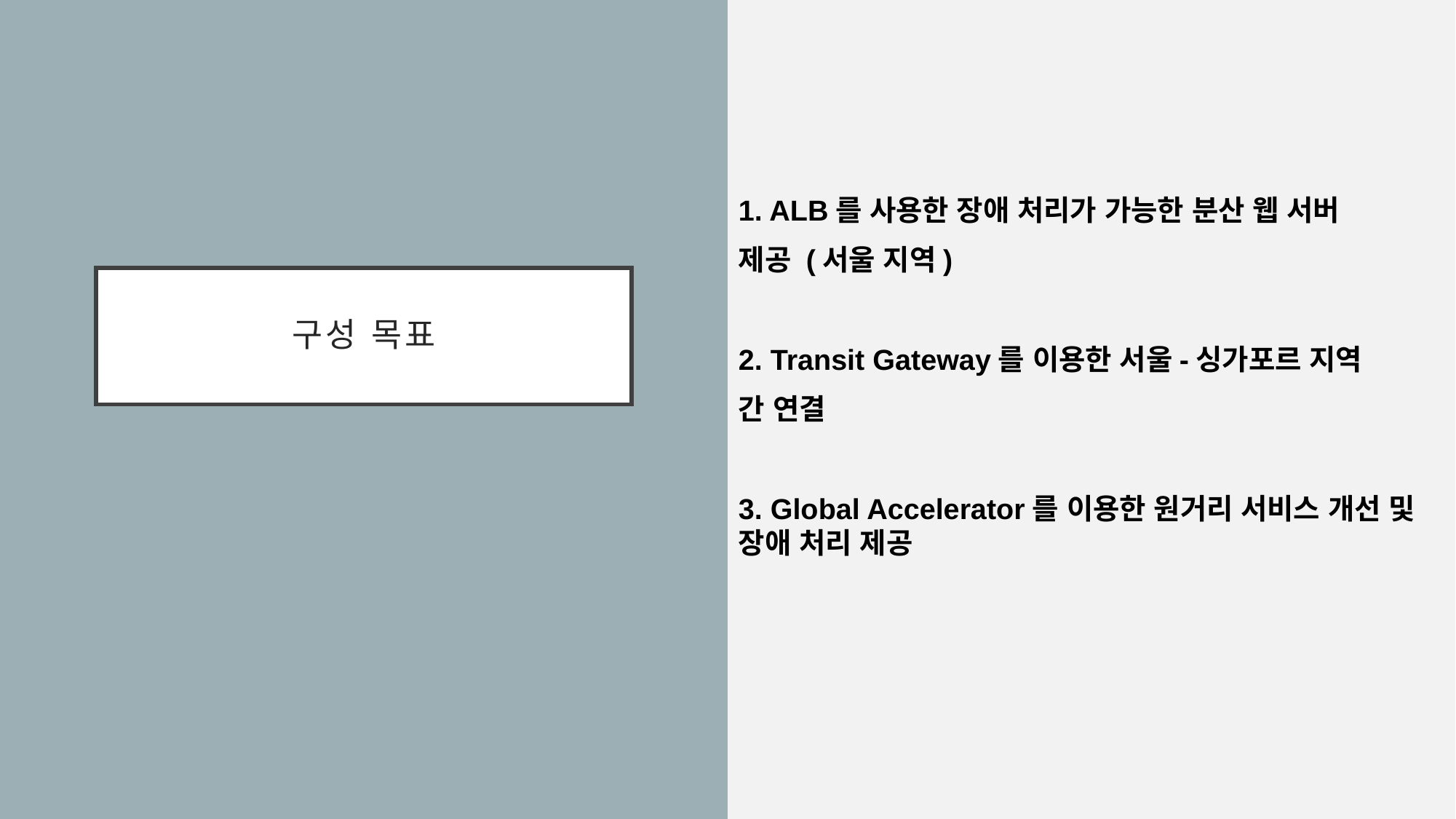

1. ALB를 사용한 장애 처리가 가능한 분산 웹 서버
제공 (서울 지역)

2. Transit Gateway를 이용한 서울-싱가포르 지역
간 연결

3. Global Accelerator를 이용한 원거리 서비스 개선 및 장애 처리 제공

# 구성 목표